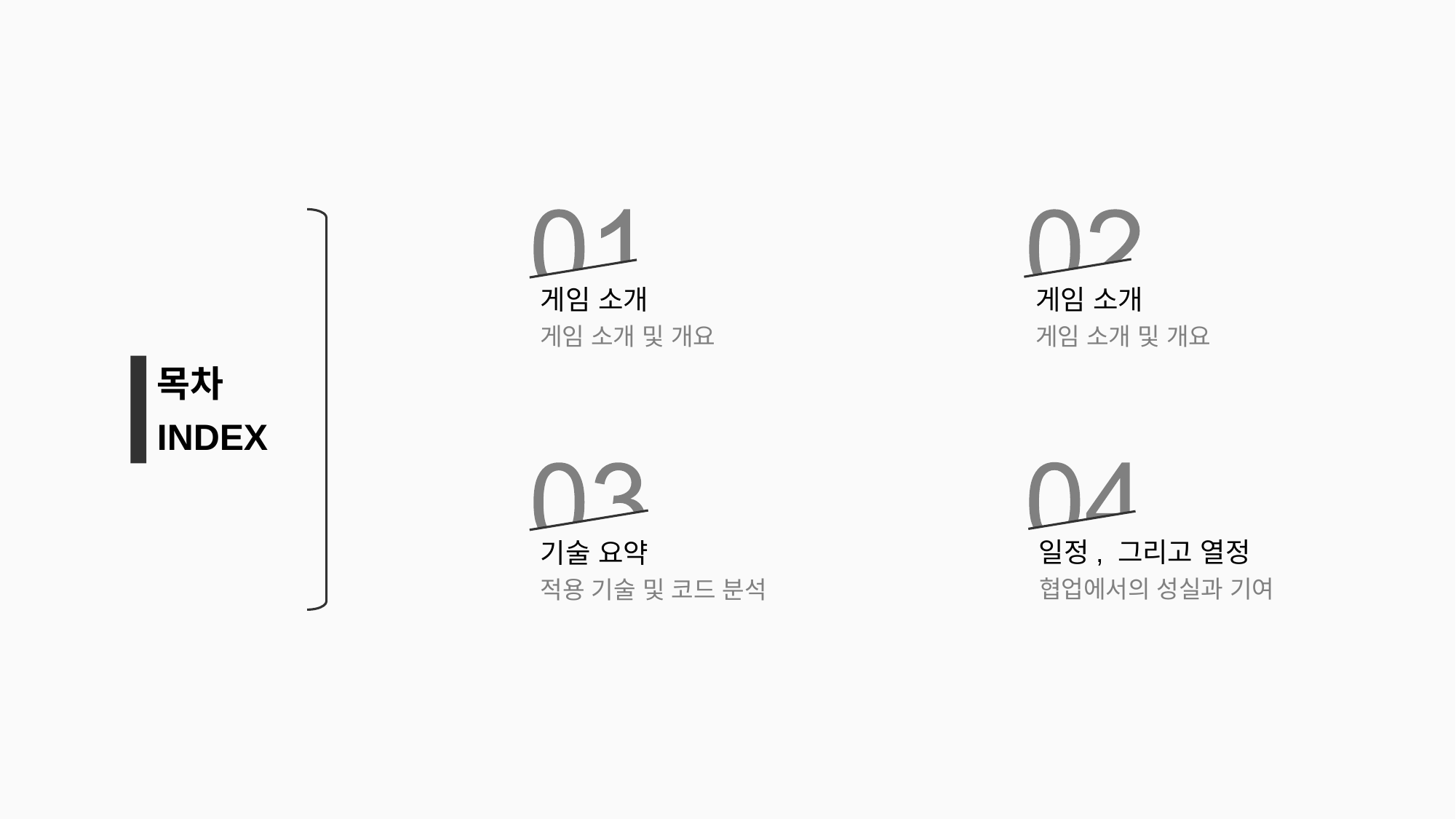

04

게임 소개
게임 소개
게임 소개 및 개요
게임 소개 및 개요

일정, 그리고 열정
기술 요약
협업에서의 성실과 기여
적용 기술 및 코드 분석

목차
INDEX